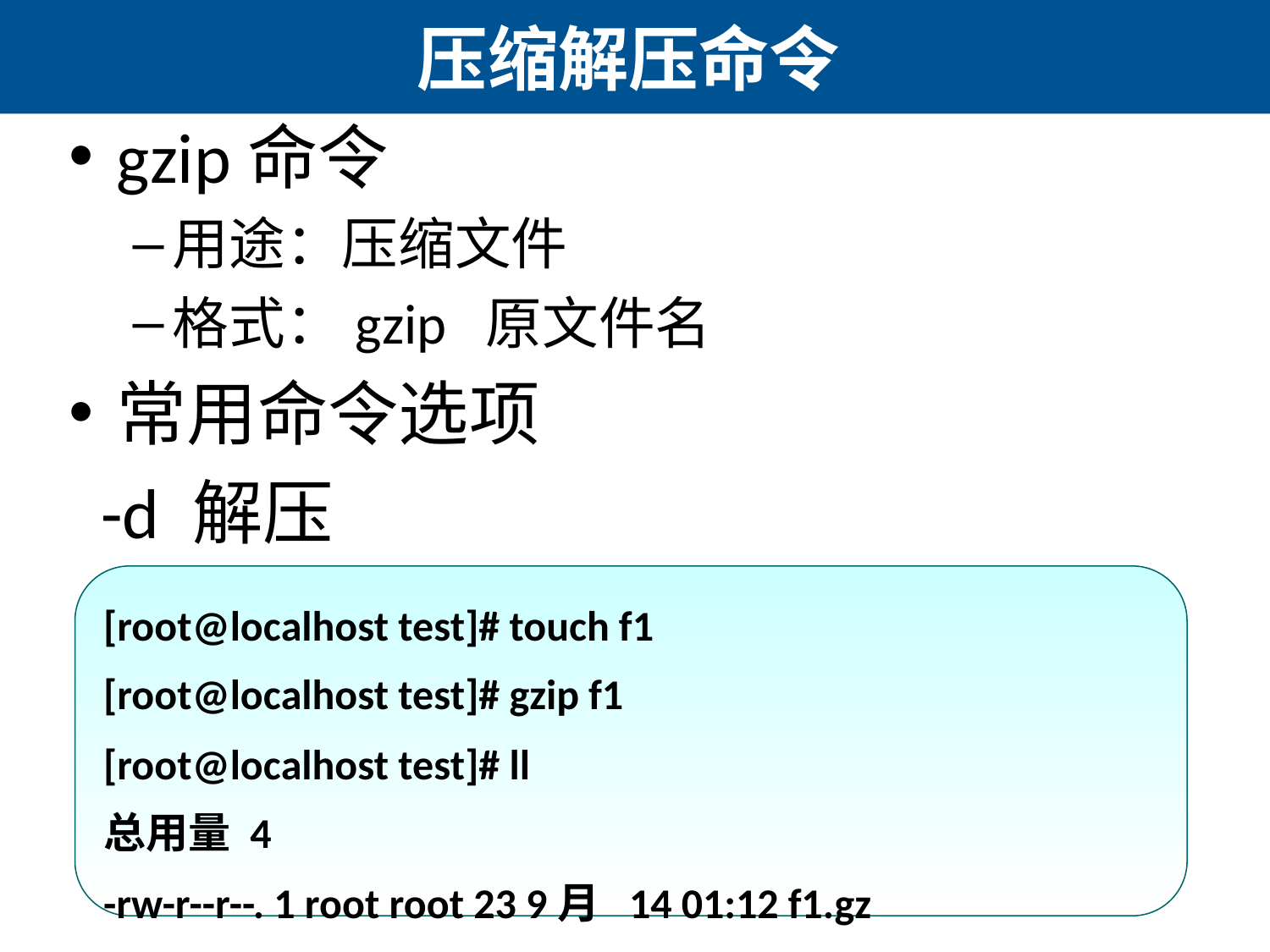

# 压缩解压命令
gzip命令
用途：压缩文件
格式：gzip  原文件名
常用命令选项
  -d 解压

[root@localhost test]# touch f1
[root@localhost test]# gzip f1
[root@localhost test]# ll
总用量 4
-rw-r--r--. 1 root root 23 9月  14 01:12 f1.gz